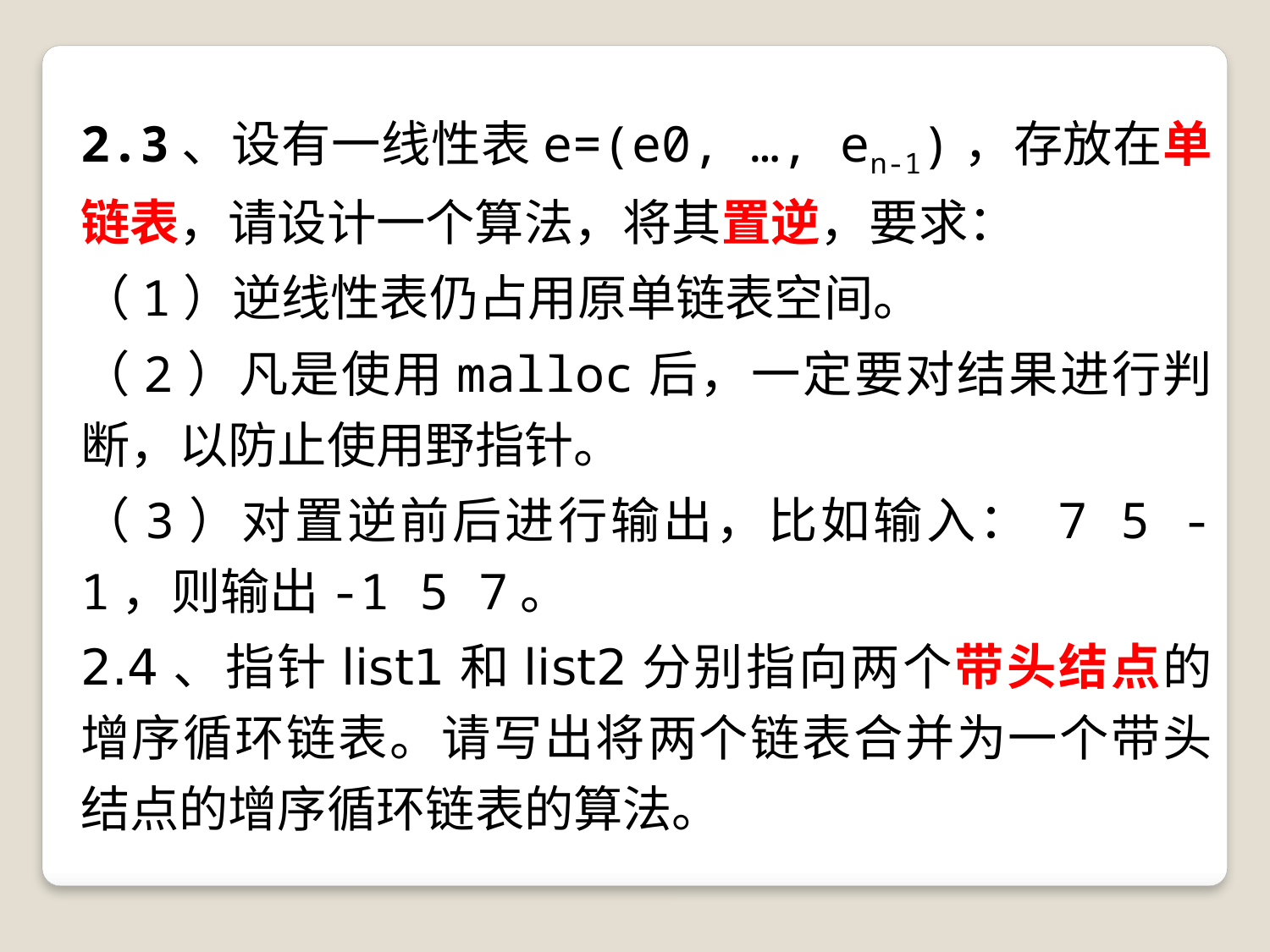

2.3、设有一线性表e=(e0, …, en-1)，存放在单链表，请设计一个算法，将其置逆，要求：
（1）逆线性表仍占用原单链表空间。
（2）凡是使用malloc后，一定要对结果进行判断，以防止使用野指针。
（3）对置逆前后进行输出，比如输入： 7 5 -1，则输出-1 5 7。
2.4、指针list1和list2分别指向两个带头结点的增序循环链表。请写出将两个链表合并为一个带头结点的增序循环链表的算法。